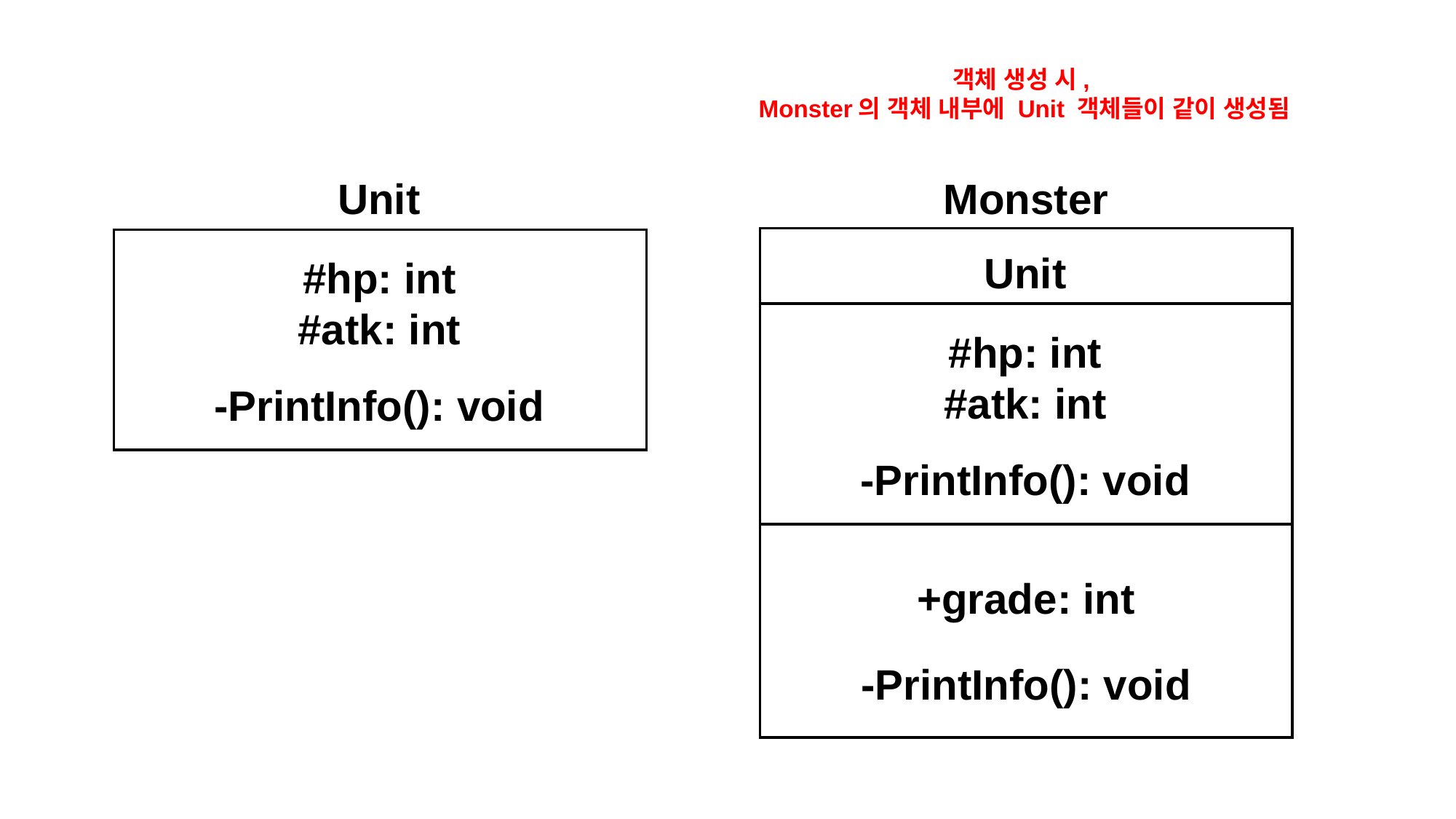

객체 생성 시,
Monster의 객체 내부에 Unit 객체들이 같이 생성됨
Unit

#hp: int
#atk: int
-PrintInfo(): void
Monster

Unit

#hp: int
#atk: int
-PrintInfo(): void
+grade: int
-PrintInfo(): void